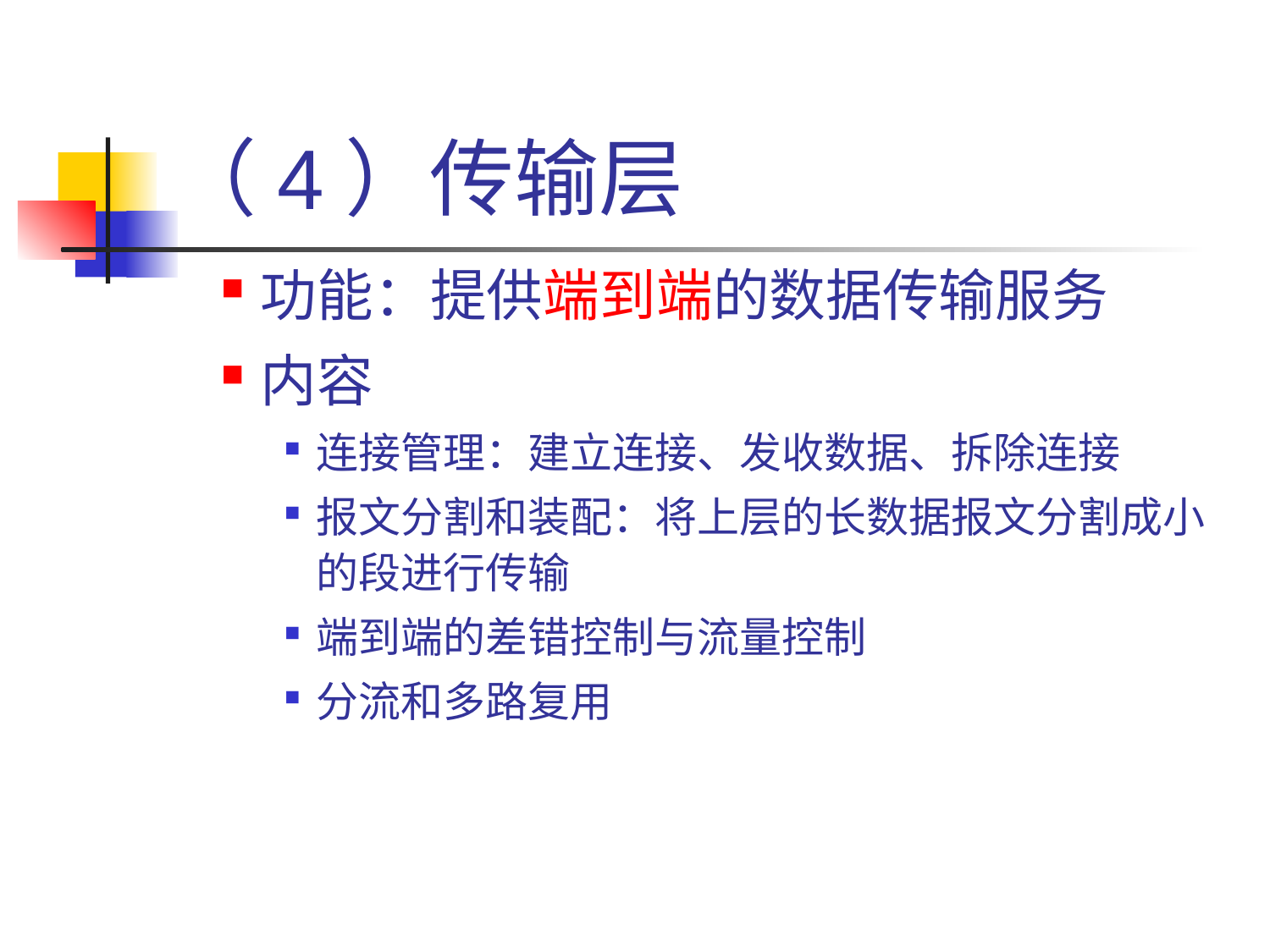

# （4）传输层
功能：提供端到端的数据传输服务
内容
连接管理：建立连接、发收数据、拆除连接
报文分割和装配：将上层的长数据报文分割成小的段进行传输
端到端的差错控制与流量控制
分流和多路复用